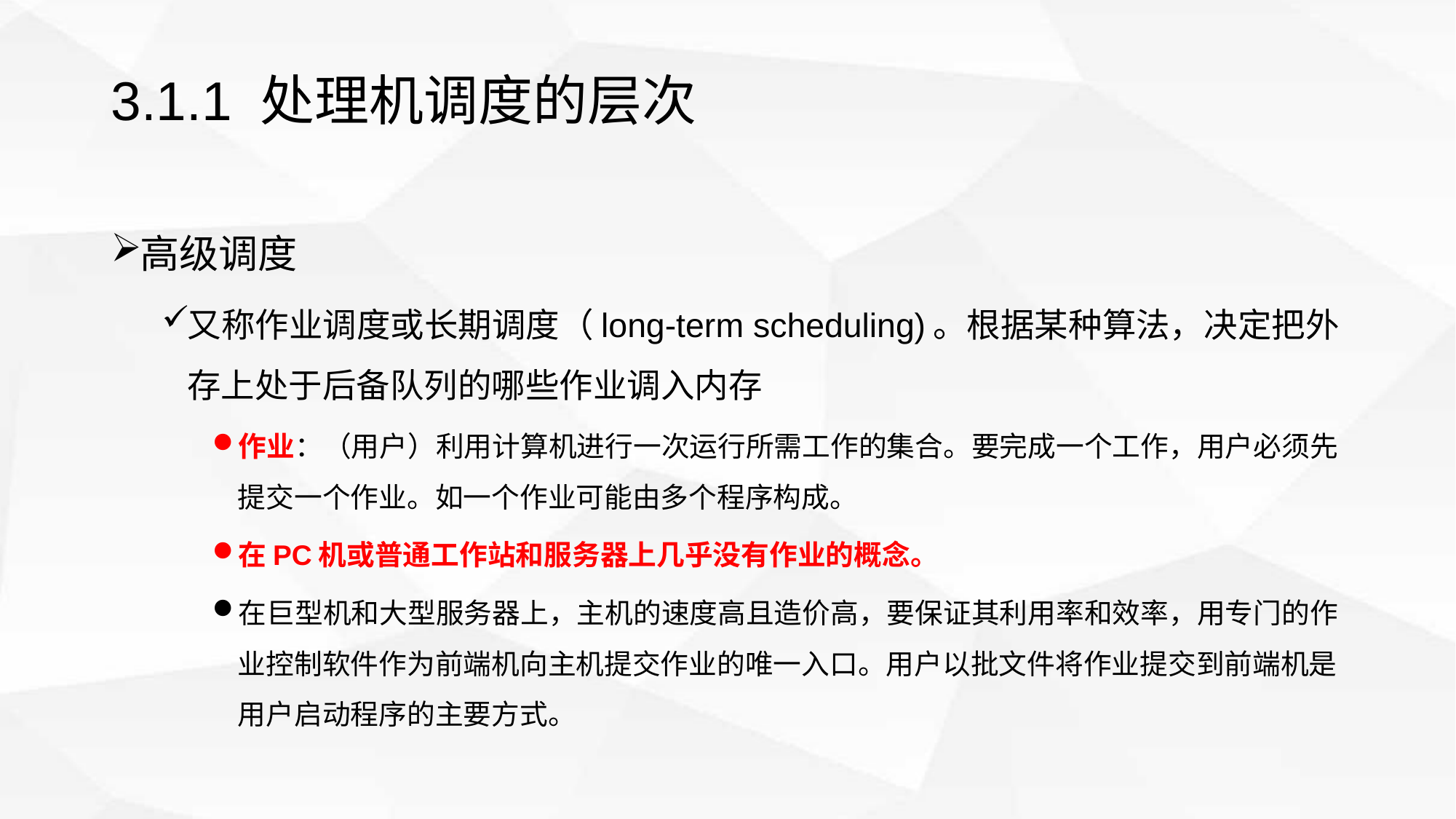

# 3.1.1 处理机调度的层次
高级调度
又称作业调度或长期调度（long-term scheduling)。根据某种算法，决定把外存上处于后备队列的哪些作业调入内存
作业：（用户）利用计算机进行一次运行所需工作的集合。要完成一个工作，用户必须先提交一个作业。如一个作业可能由多个程序构成。
在PC机或普通工作站和服务器上几乎没有作业的概念。
在巨型机和大型服务器上，主机的速度高且造价高，要保证其利用率和效率，用专门的作业控制软件作为前端机向主机提交作业的唯一入口。用户以批文件将作业提交到前端机是用户启动程序的主要方式。